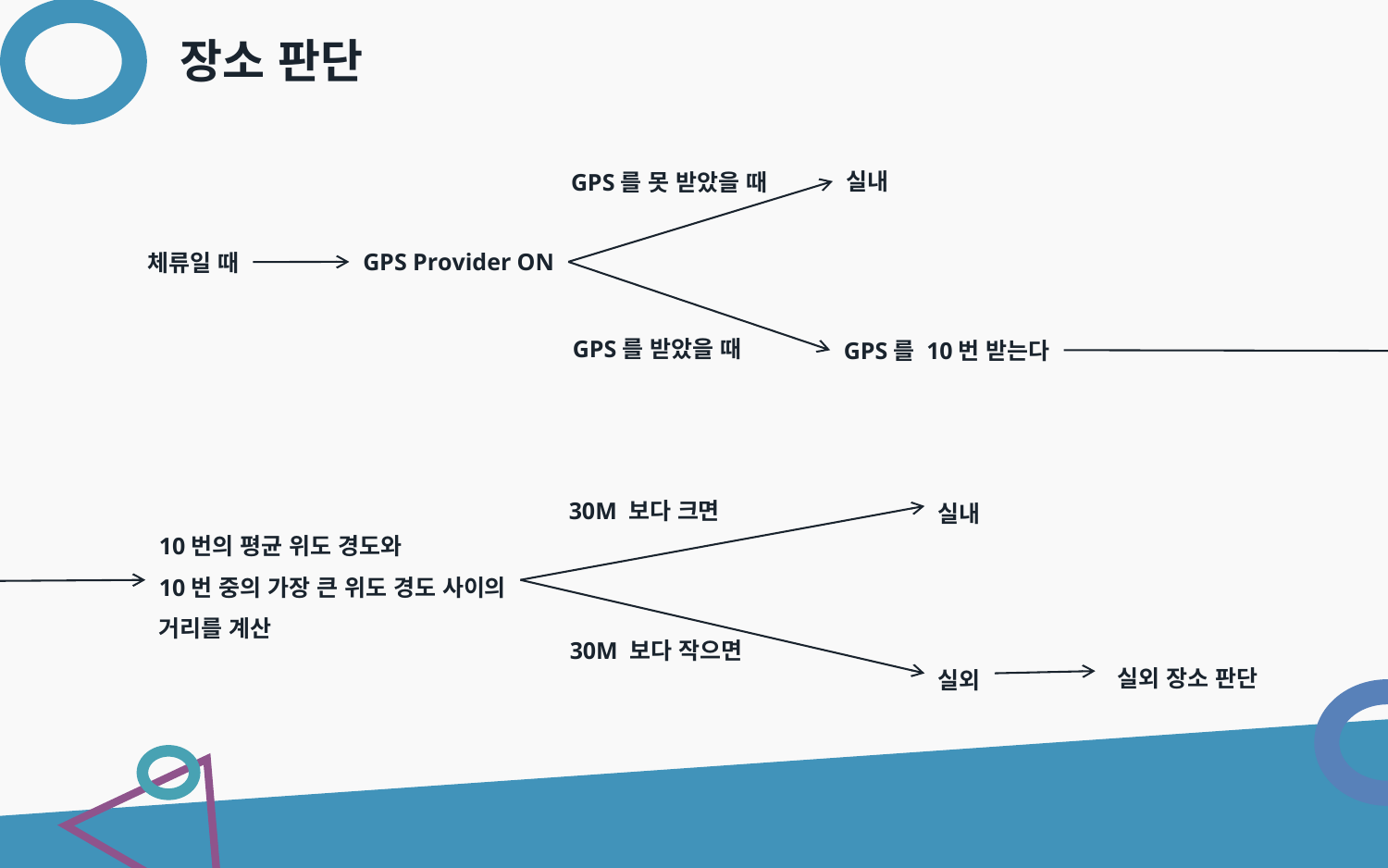

장소 판단
실내
GPS를 못 받았을 때
GPS Provider ON
체류일 때
GPS를 받았을 때
GPS를 10번 받는다
실내
30M 보다 크면
10번의 평균 위도 경도와
10번 중의 가장 큰 위도 경도 사이의
거리를 계산
30M 보다 작으면
실외 장소 판단
실외